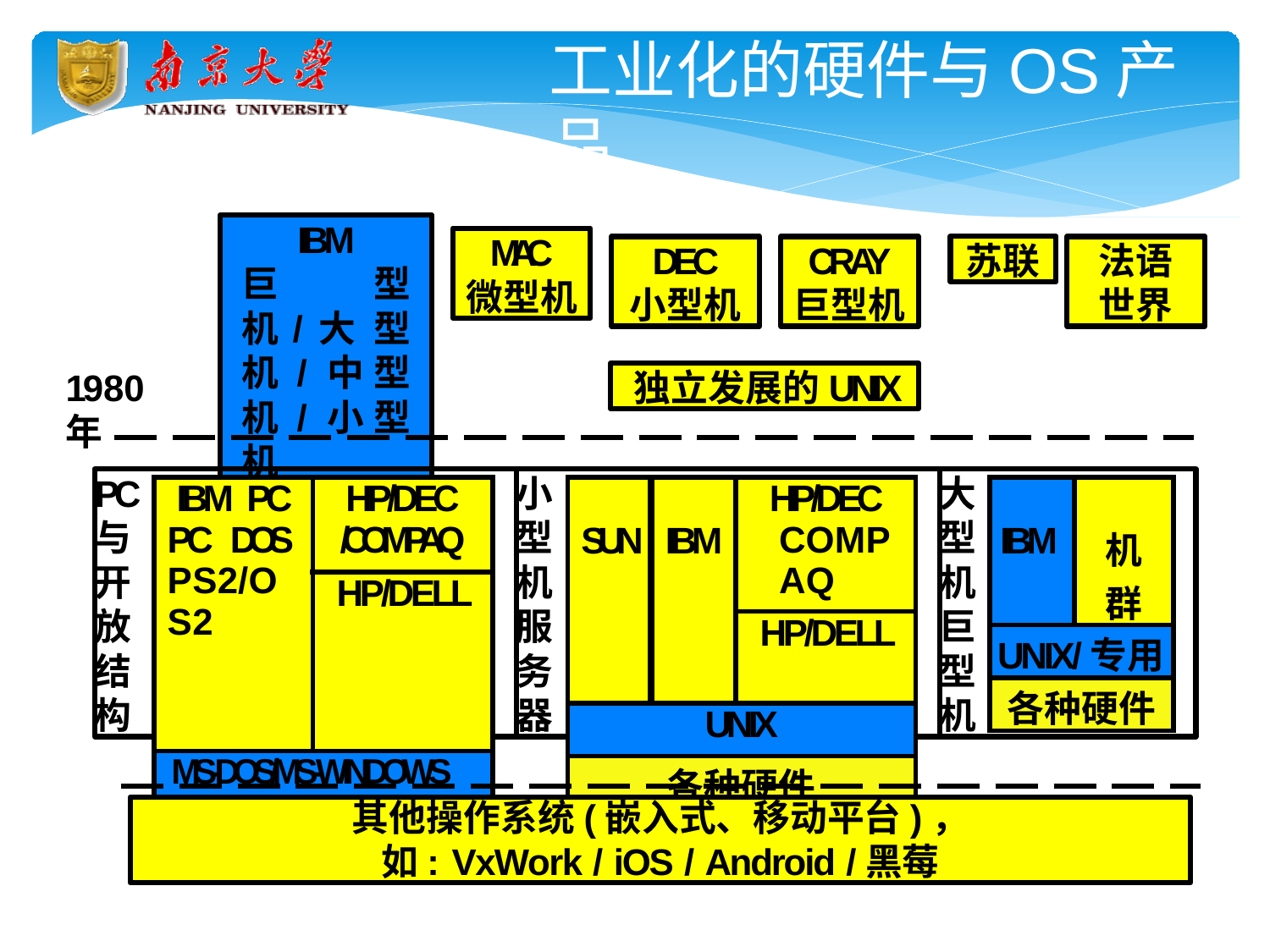

# 工业化的硬件与OS产品

IBM
巨型机/大 型机/中型 机/小型机
MAC
微型机
DEC
小型机
CRAY
巨型机
苏联
法语 世界
1980年
独立发展的UNIX

PC
与 开 放 结 构
小 型 机 服 务 器
大 型 机 巨 型 机
| IBM PC PC DOS PS2/OS2 | HP/DEC /COMPAQ |
| --- | --- |
|  | HP/DELL |
| MS-DOS/MS-WINDOWS |  |
| INTEL |  |
| SUN | IBM | HP/DEC COMPAQ |
| --- | --- | --- |
|  |  | HP/DELL |
| UNIX |  |  |
| 各种硬件 |  |  |
| IBM | 机 群 |
| --- | --- |
| UNIX/专用 |  |
| 各种硬件 |  |

其他操作系统(嵌入式、移动平台)，
如: VxWork / iOS / Android /黑莓